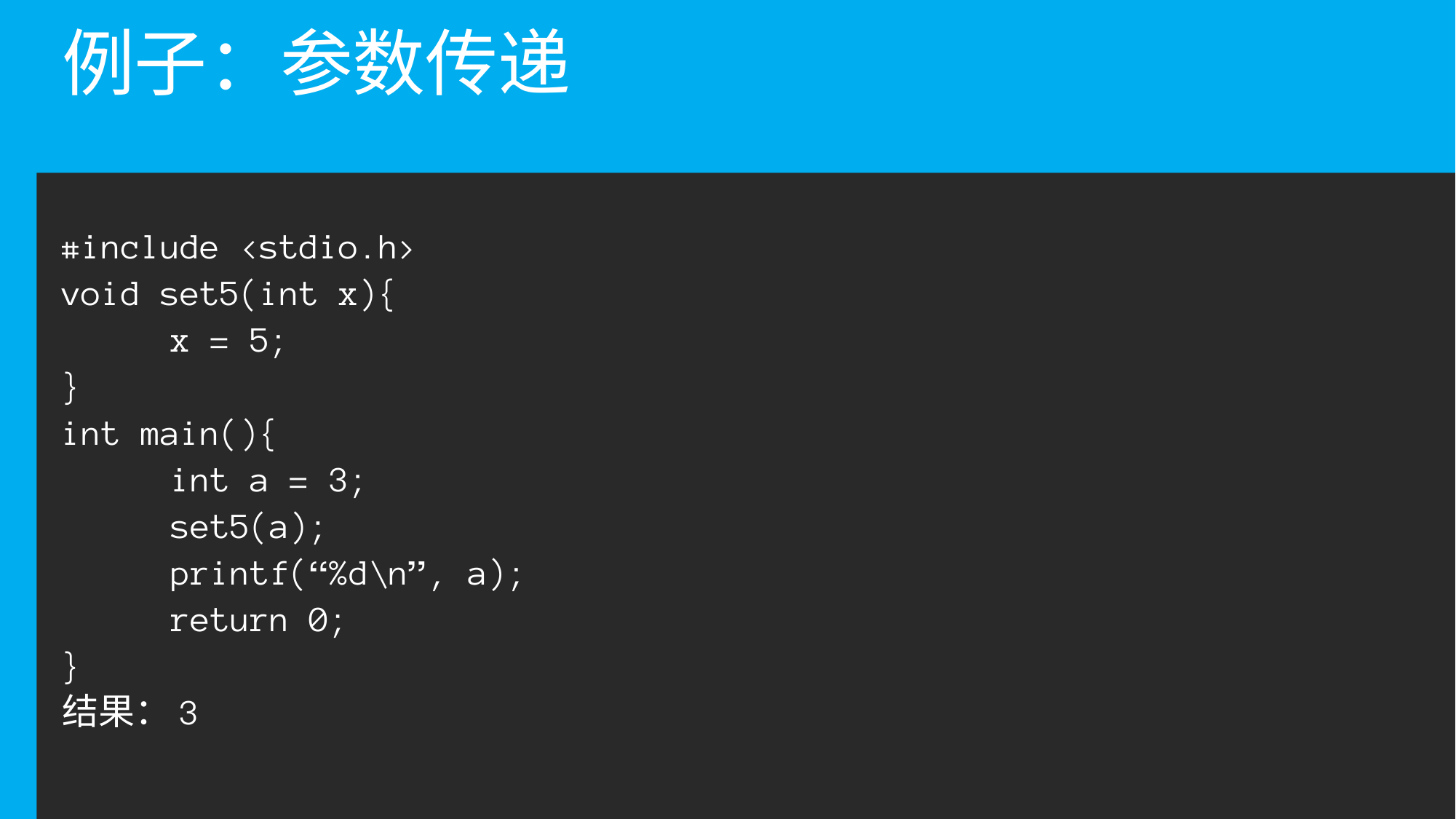

# 例子：参数传递
#include <stdio.h>
void set5(int x){
	x = 5;
}
int main(){
	int a = 3;
	set5(a);
	printf(“%d\n”, a);
	return 0;
}
结果：3